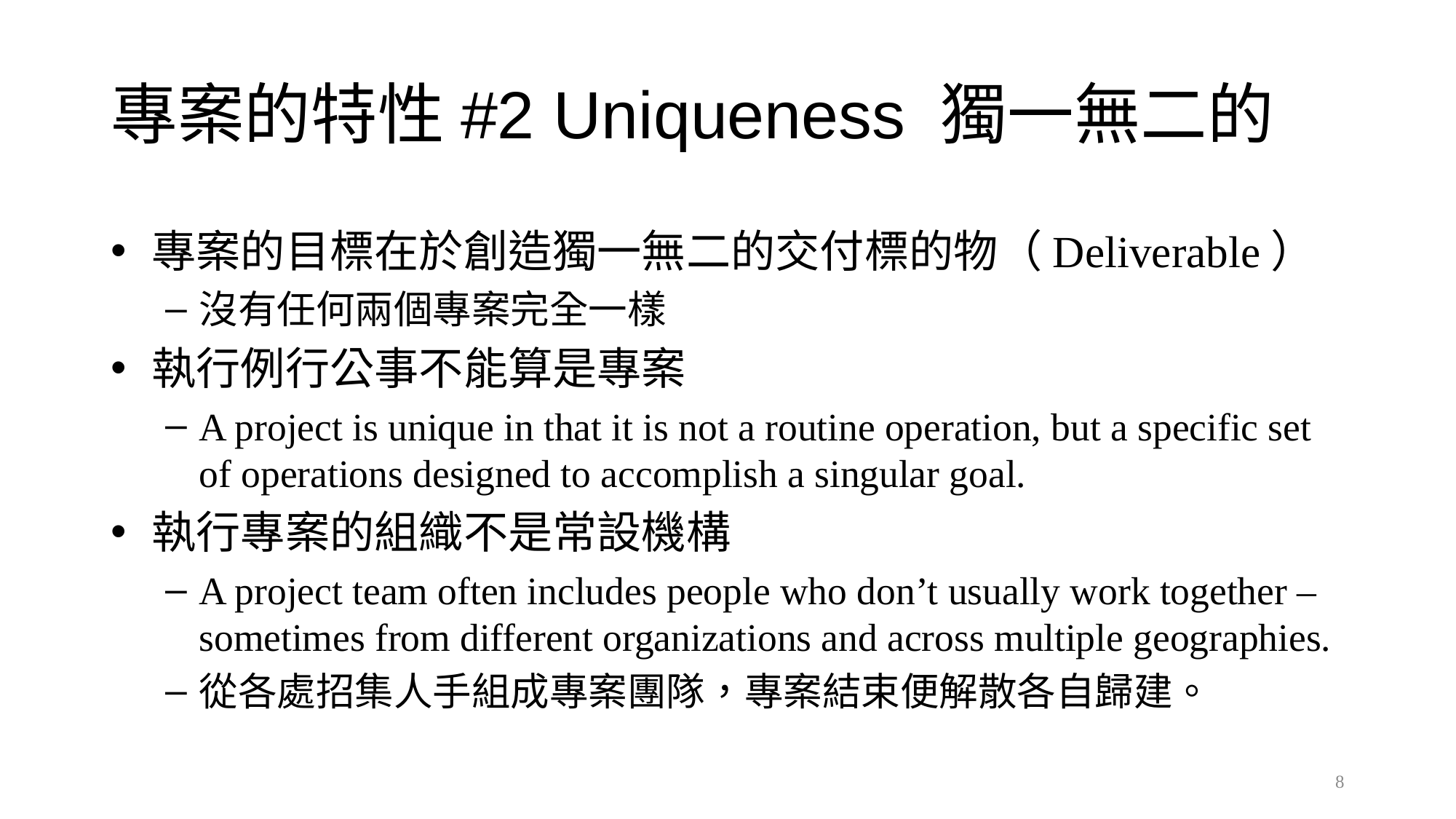

# 專案的特性#2 Uniqueness 獨一無二的
專案的目標在於創造獨一無二的交付標的物（Deliverable）
沒有任何兩個專案完全一樣
執行例行公事不能算是專案
A project is unique in that it is not a routine operation, but a specific set of operations designed to accomplish a singular goal.
執行專案的組織不是常設機構
A project team often includes people who don’t usually work together – sometimes from different organizations and across multiple geographies.
從各處招集人手組成專案團隊，專案結束便解散各自歸建。
8